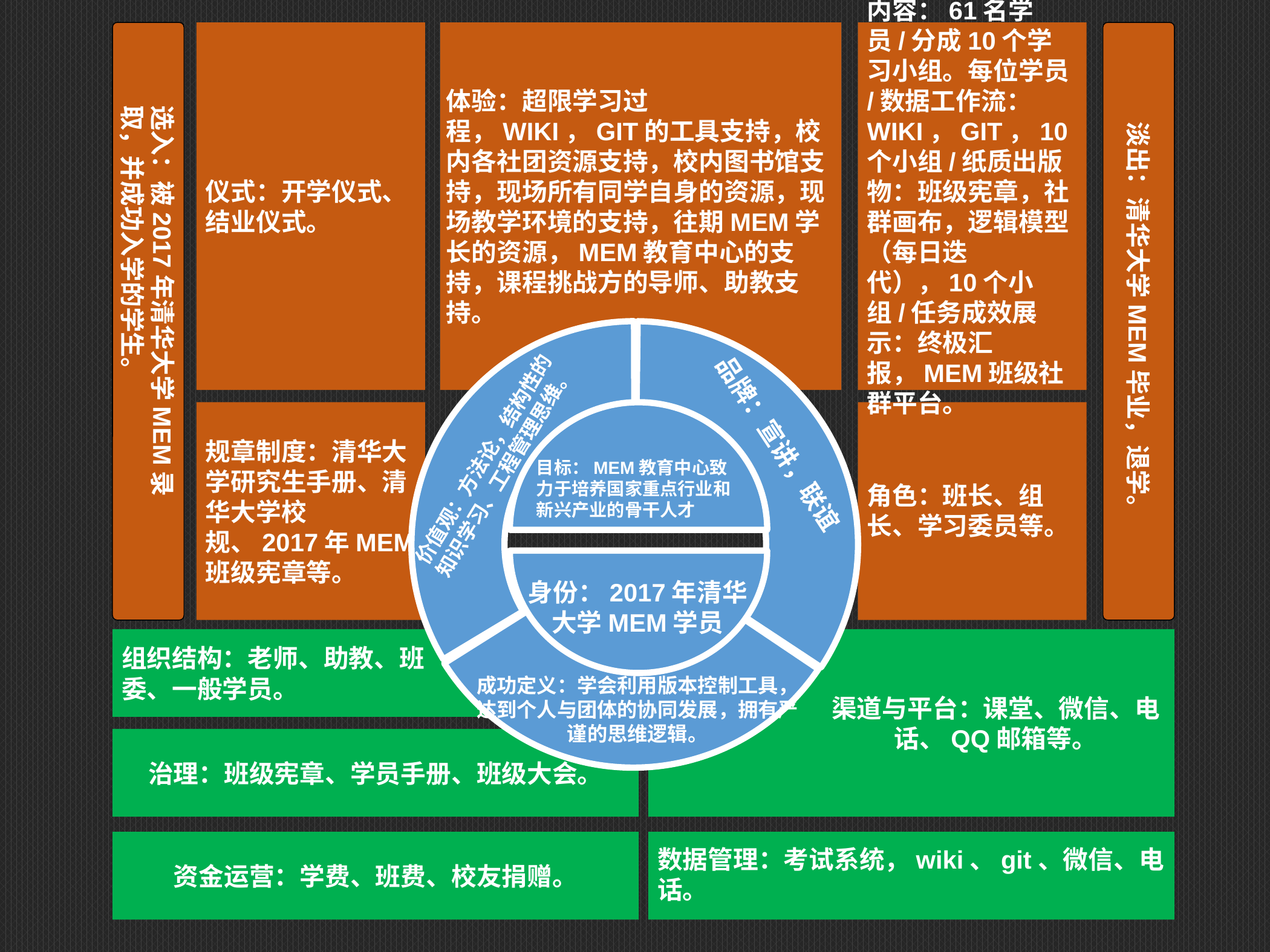

仪式：开学仪式、结业仪式。
体验：超限学习过程，WIKI，GIT的工具支持，校内各社团资源支持，校内图书馆支持，现场所有同学自身的资源，现场教学环境的支持，往期MEM学长的资源，MEM教育中心的支持，课程挑战方的导师、助教支持。

内容：61名学员/分成10个学习小组。每位学员/数据工作流：WIKI，GIT，10个小组/纸质出版物：班级宪章，社群画布，逻辑模型（每日迭代），10个小组/任务成效展示：终极汇报，MEM班级社群平台。

淡出：清华大学MEM毕业，退学。
选入：被2017年清华大学MEM录取，并成功入学的学生。

角色：班长、组长、学习委员等。
规章制度：清华大学研究生手册、清华大学校规、2017年MEM班级宪章等。

品牌：宣讲，联谊
价值观：方法论，结构性的知识学习、工程管理思维。

目标：MEM教育中心致力于培养国家重点行业和新兴产业的骨干人才
身份：2017年清华大学MEM学员
组织结构：老师、助教、班委、一般学员。

渠道与平台：课堂、微信、电话、QQ邮箱等。
成功定义：学会利用版本控制工具，达到个人与团体的协同发展，拥有严谨的思维逻辑。
治理：班级宪章、学员手册、班级大会。

数据管理：考试系统，wiki、git、微信、电话。
资金运营：学费、班费、校友捐赠。